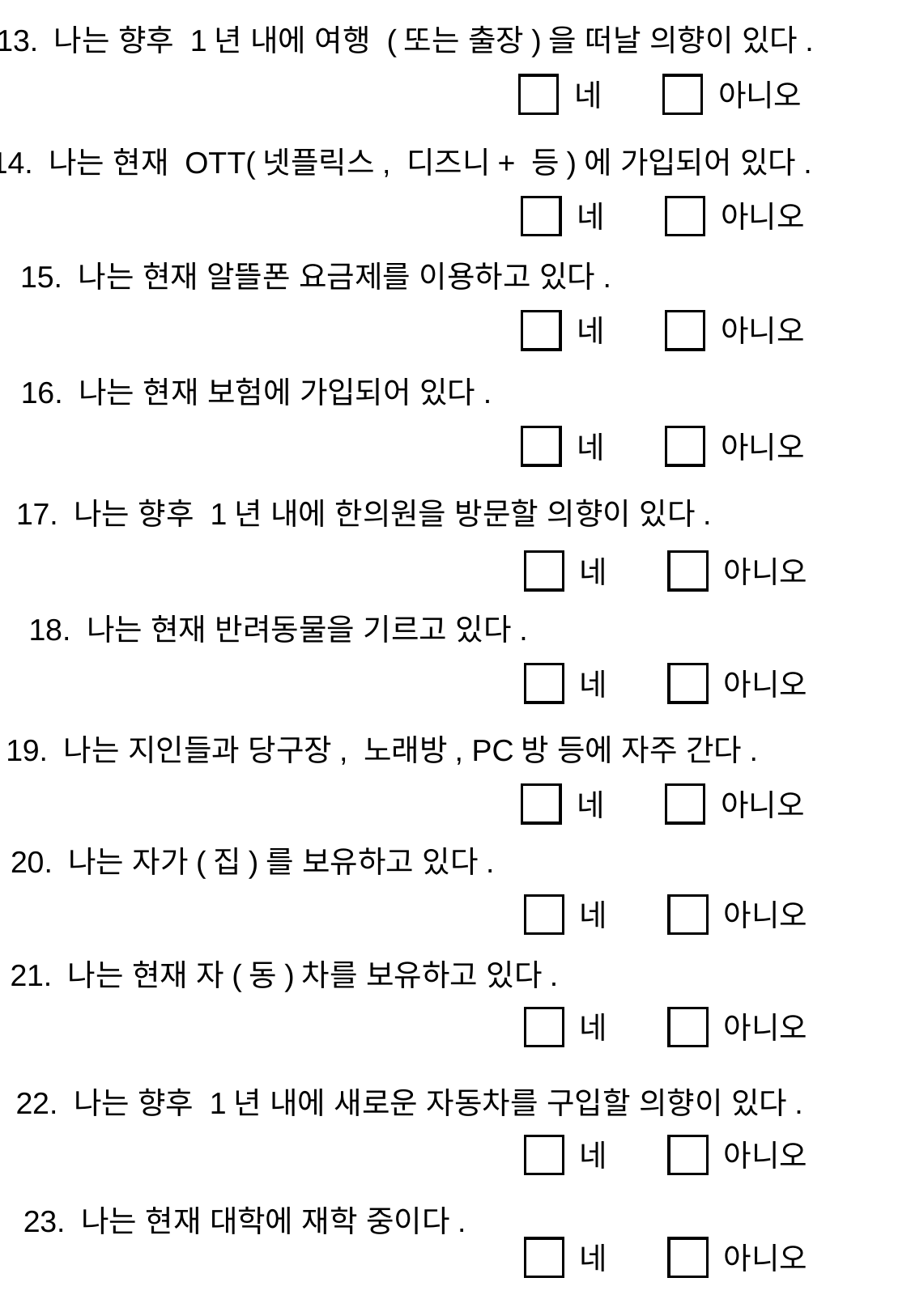

13. 나는 향후 1년 내에 여행 (또는 출장)을 떠날 의향이 있다.
네
아니오

14. 나는 현재 OTT(넷플릭스, 디즈니+ 등)에 가입되어 있다.
네
아니오

15. 나는 현재 알뜰폰 요금제를 이용하고 있다.
네
아니오

16. 나는 현재 보험에 가입되어 있다.
네
아니오

17. 나는 향후 1년 내에 한의원을 방문할 의향이 있다.
네
아니오

18. 나는 현재 반려동물을 기르고 있다.
네
아니오

19. 나는 지인들과 당구장, 노래방, PC방 등에 자주 간다.
네
아니오

20. 나는 자가(집)를 보유하고 있다.
네
아니오

21. 나는 현재 자(동)차를 보유하고 있다.
네
아니오

22. 나는 향후 1년 내에 새로운 자동차를 구입할 의향이 있다.
네
아니오

23. 나는 현재 대학에 재학 중이다.
네
아니오